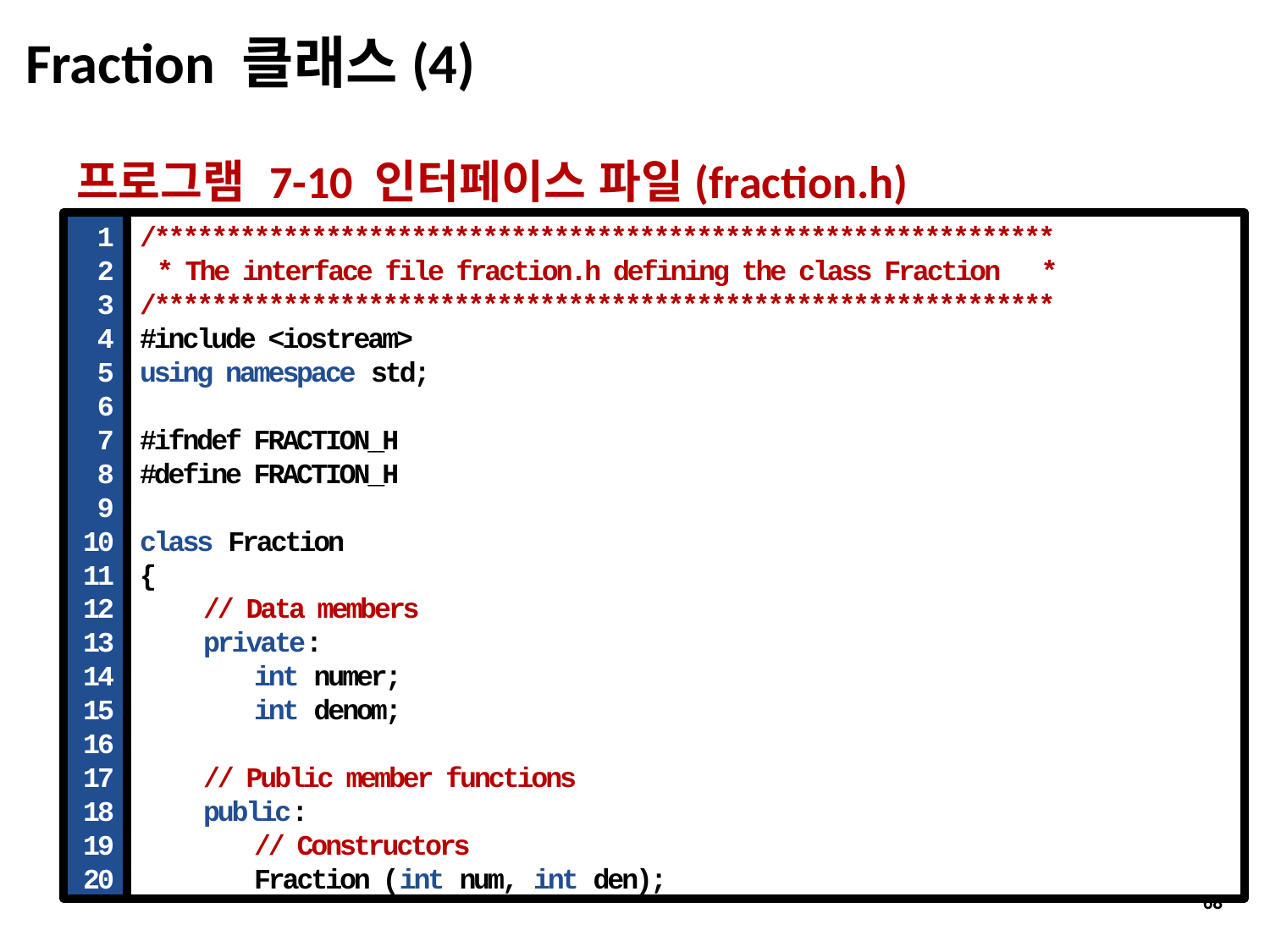

# Fraction 클래스(4)
프로그램 7-10 인터페이스 파일(fraction.h)
1
2
3
4
5
6
7
8
9
10
11
12
13
14
15
16
17
18
19
20
/***************************************************************
 * The interface file fraction.h defining the class Fraction   *
/***************************************************************
#include <iostream>
using namespace std;

#ifndef FRACTION_H
#define FRACTION_H

class Fraction
{
// Data members
private:
int numer;
int denom;

// Public member functions
public:
// Constructors
Fraction (int num, int den);